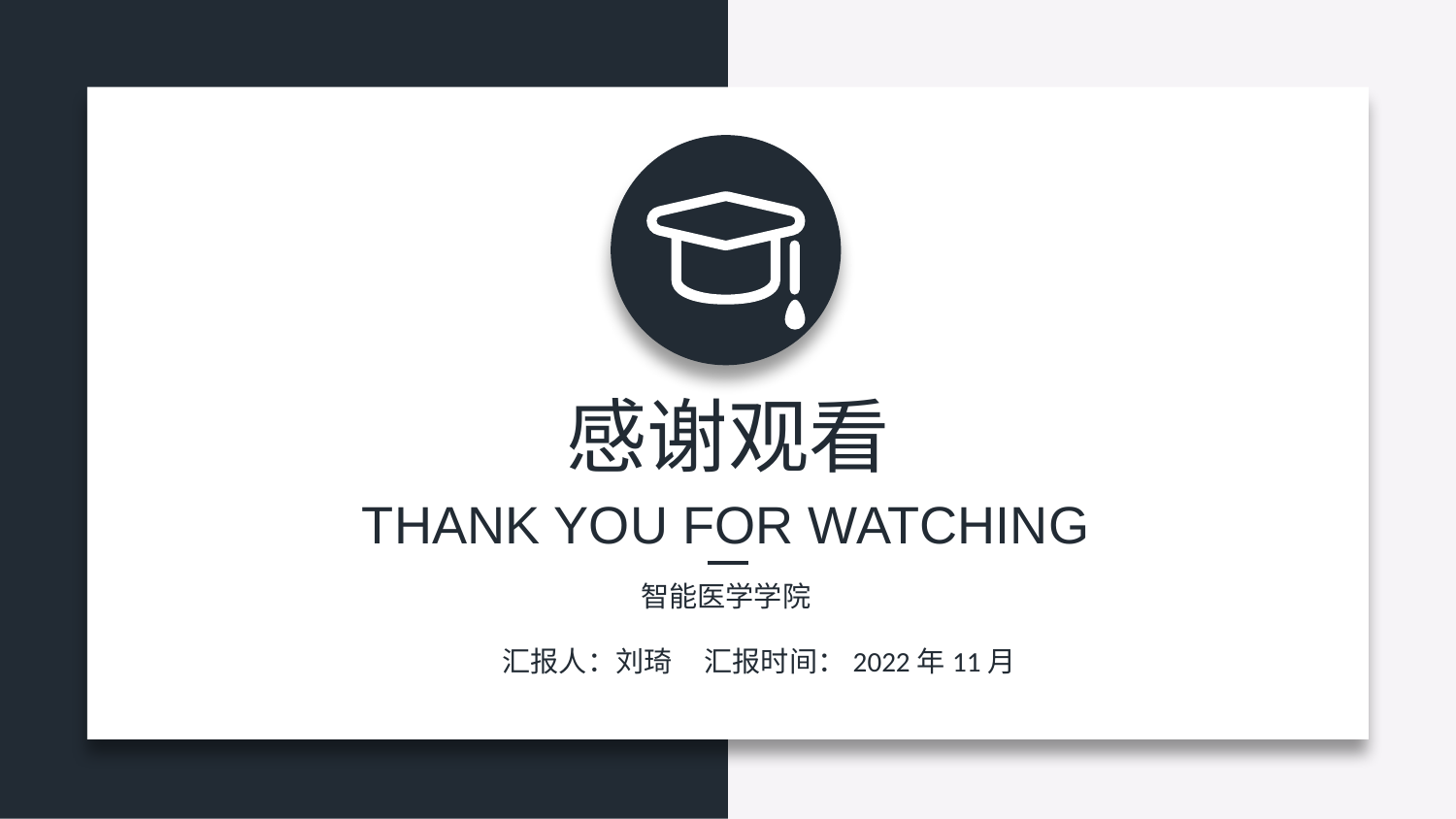

感谢观看
THANK YOU FOR WATCHING
智能医学学院
汇报人：刘琦     汇报时间：2022年11月